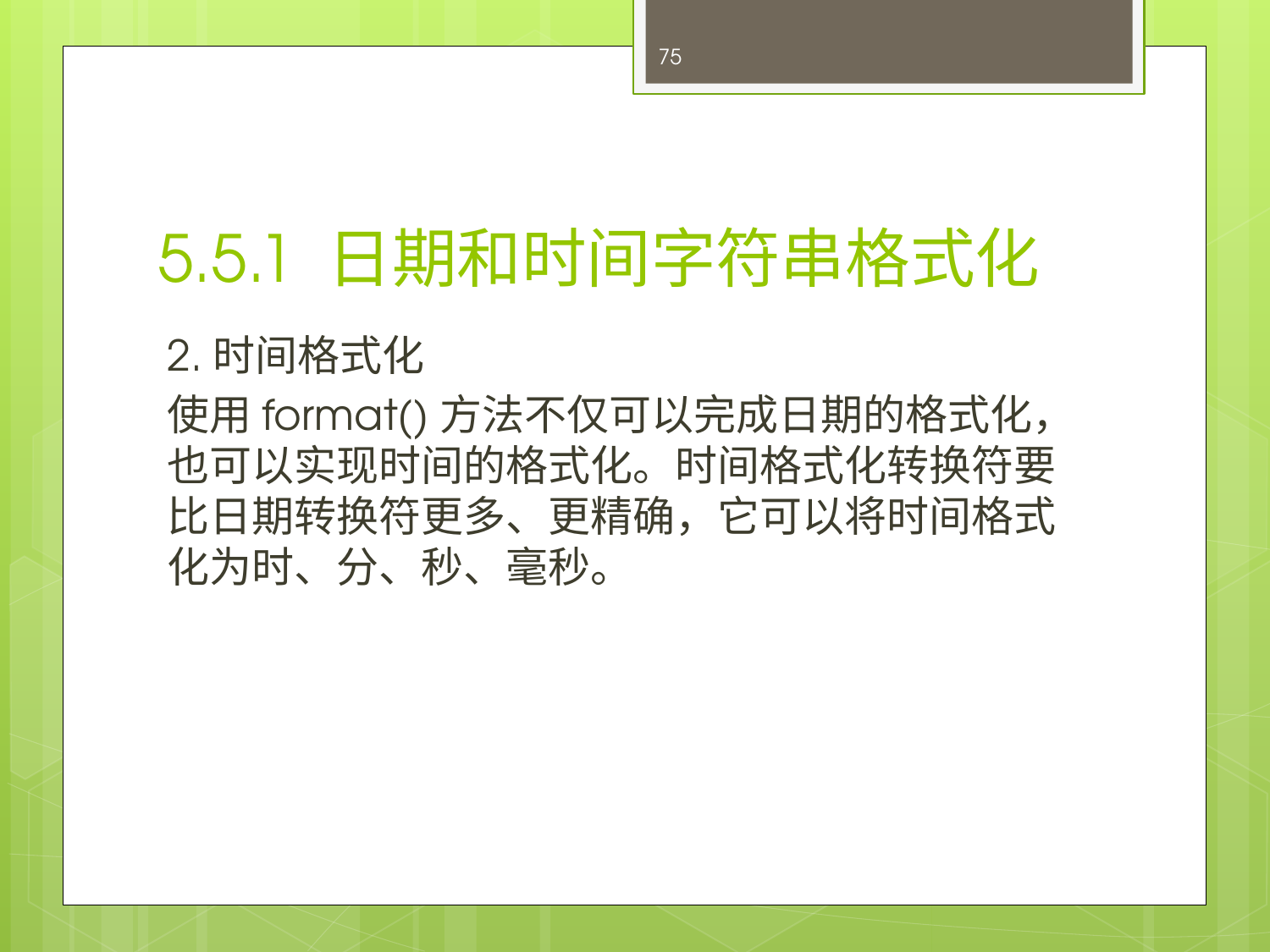

75
# 5.5.1 日期和时间字符串格式化
2.时间格式化
使用format()方法不仅可以完成日期的格式化，也可以实现时间的格式化。时间格式化转换符要比日期转换符更多、更精确，它可以将时间格式化为时、分、秒、毫秒。